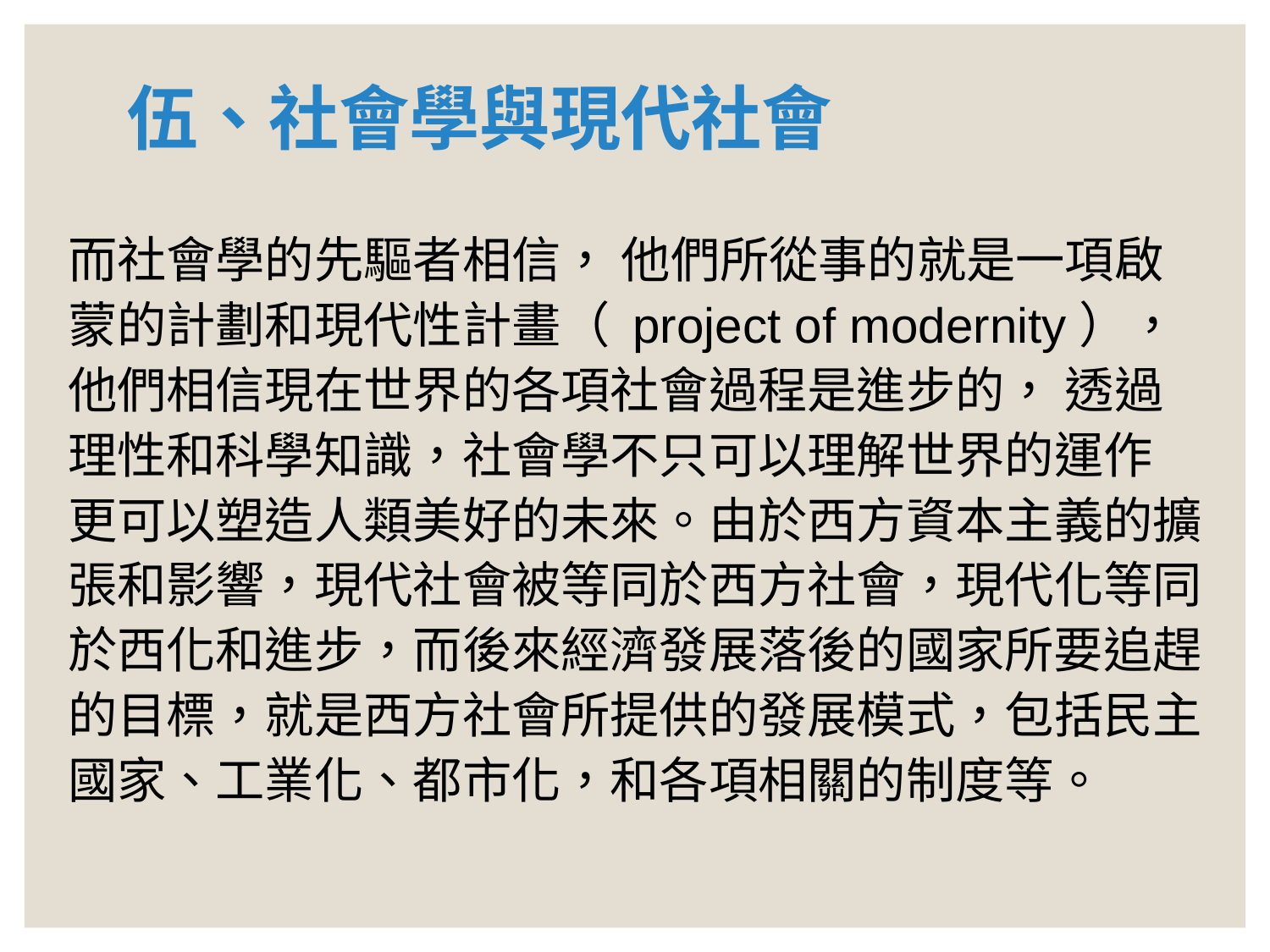

# 伍、社會學與現代社會
而社會學的先驅者相信， 他們所從事的就是一項啟蒙的計劃和現代性計畫（ project of modernity），他們相信現在世界的各項社會過程是進步的， 透過理性和科學知識，社會學不只可以理解世界的運作 更可以塑造人類美好的未來。由於西方資本主義的擴張和影響，現代社會被等同於西方社會，現代化等同於西化和進步，而後來經濟發展落後的國家所要追趕的目標，就是西方社會所提供的發展模式，包括民主國家、工業化、都市化，和各項相關的制度等。